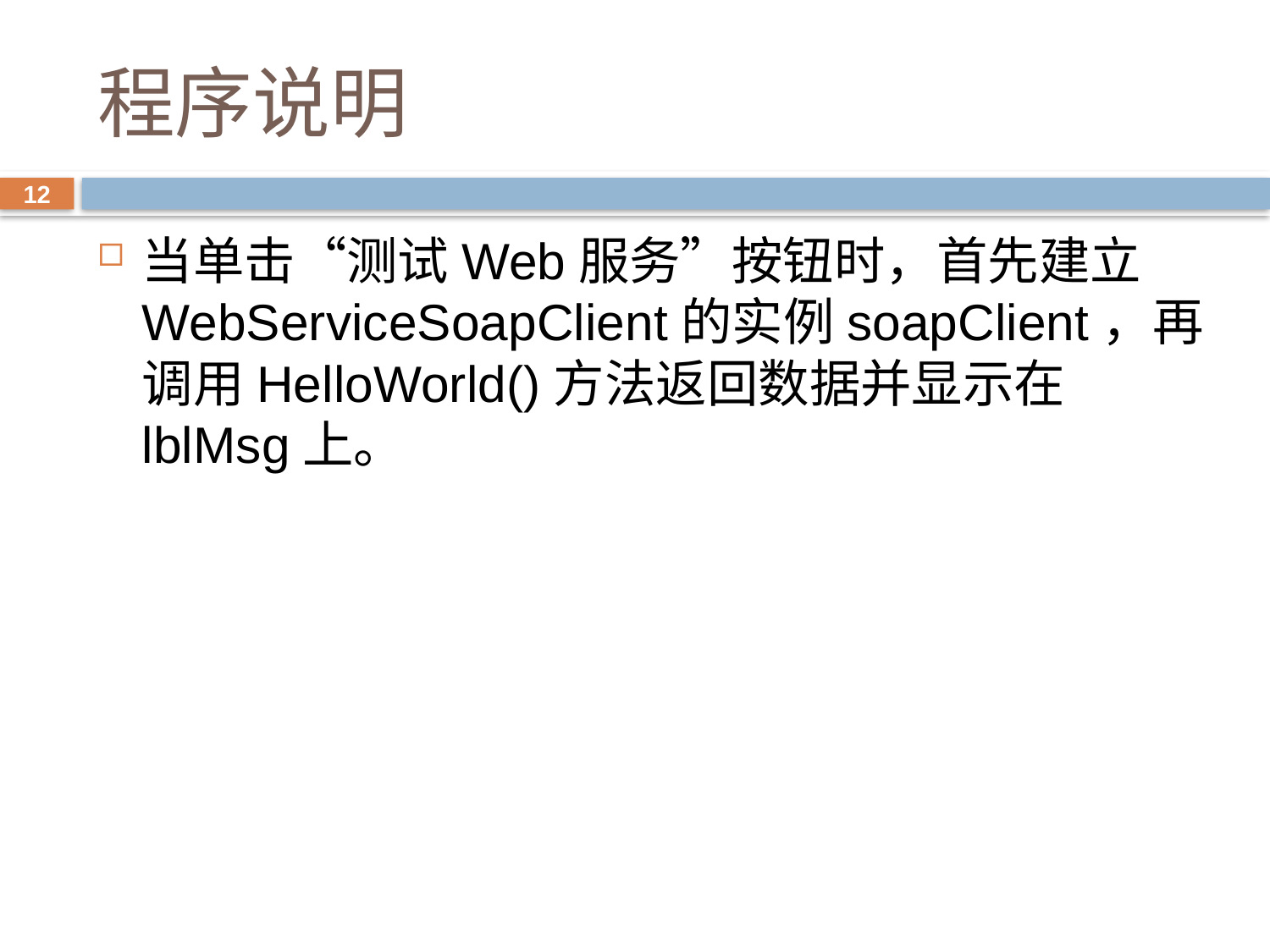

# 程序说明
12
当单击“测试Web服务”按钮时，首先建立WebServiceSoapClient的实例soapClient，再调用HelloWorld()方法返回数据并显示在lblMsg上。